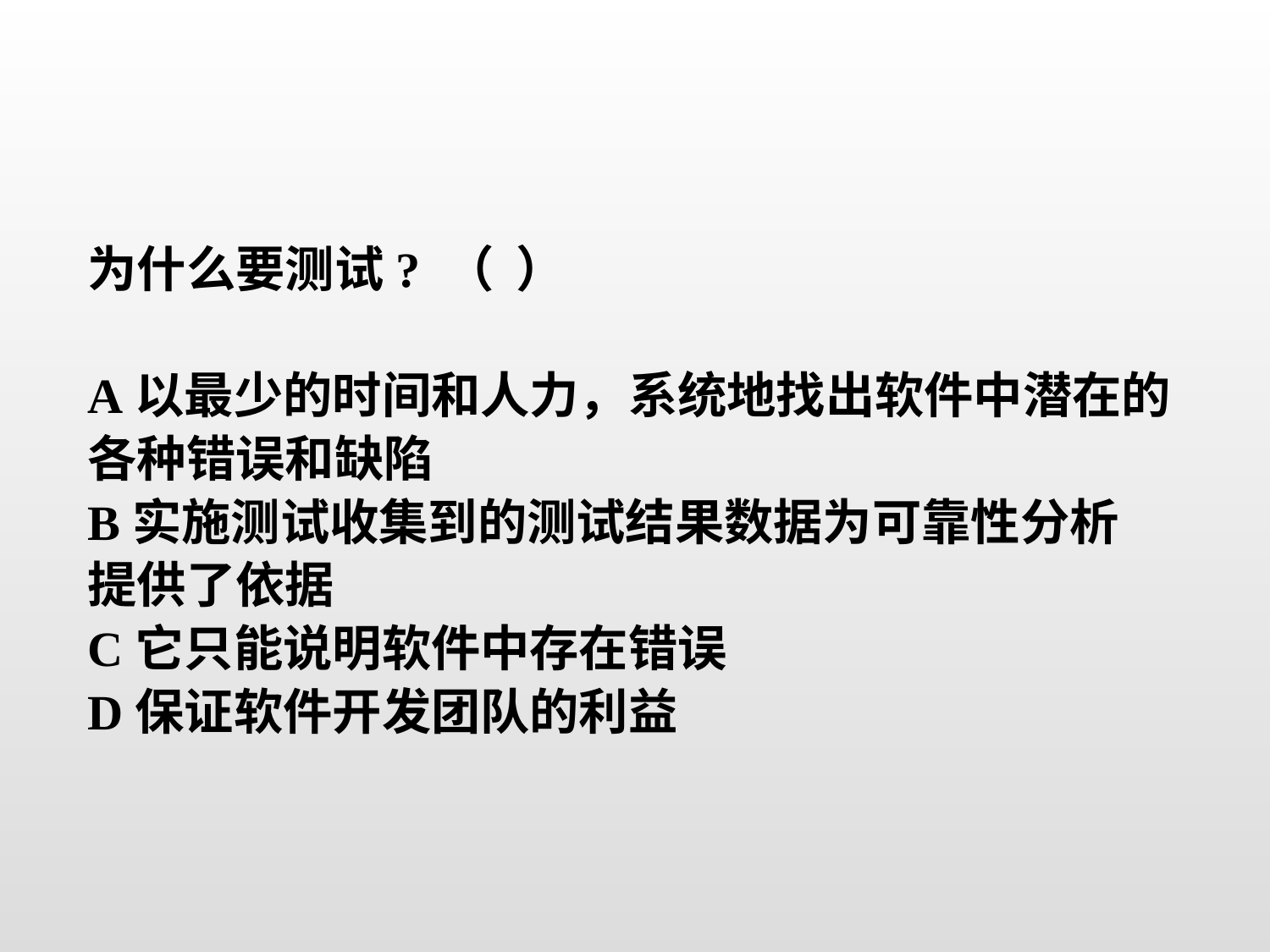

为什么要测试? （  ）

A以最少的时间和人力，系统地找出软件中潜在的
各种错误和缺陷
B实施测试收集到的测试结果数据为可靠性分析
提供了依据
C它只能说明软件中存在错误
D保证软件开发团队的利益